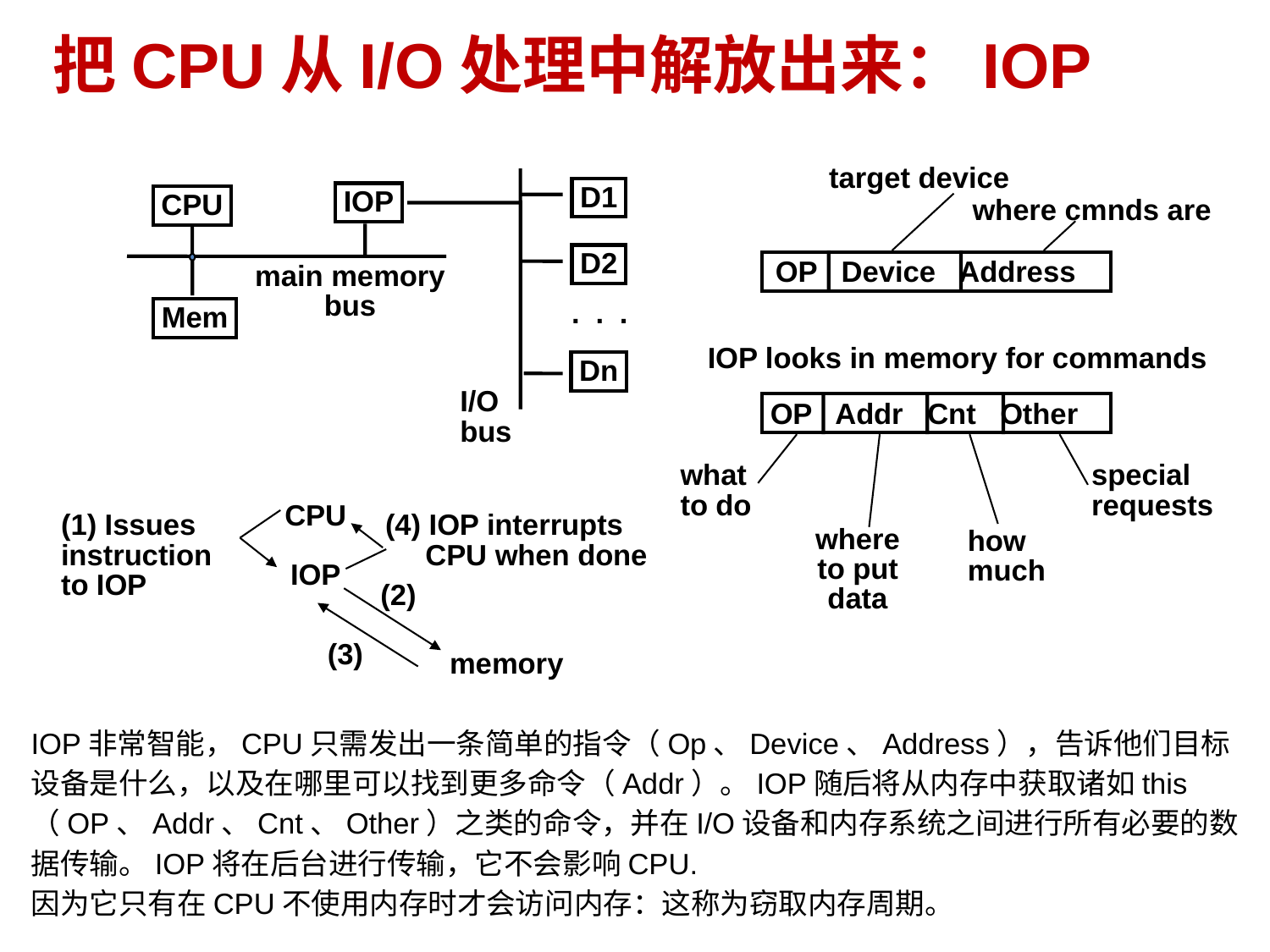

# 把CPU从I/O处理中解放出来：IOP
target device

D1
IOP
CPU

where cmnds are

D2

OP   Device   Address

main memory
bus

.  .  .
Mem
IOP looks in memory for commands
Dn

I/O
bus

OP   Addr   Cnt   Other

what
to do
special
requests
CPU

IOP
(1) Issues
instruction
to IOP
 (4) IOP interrupts
      CPU when done

where
to put
data

how
much

(2)

(3)
memory
IOP非常智能，CPU只需发出一条简单的指令（Op、Device、Address），告诉他们目标设备是什么，以及在哪里可以找到更多命令（Addr）。IOP随后将从内存中获取诸如this（OP、Addr、Cnt、Other）之类的命令，并在I/O设备和内存系统之间进行所有必要的数据传输。IOP将在后台进行传输，它不会影响CPU.
因为它只有在CPU不使用内存时才会访问内存：这称为窃取内存周期。